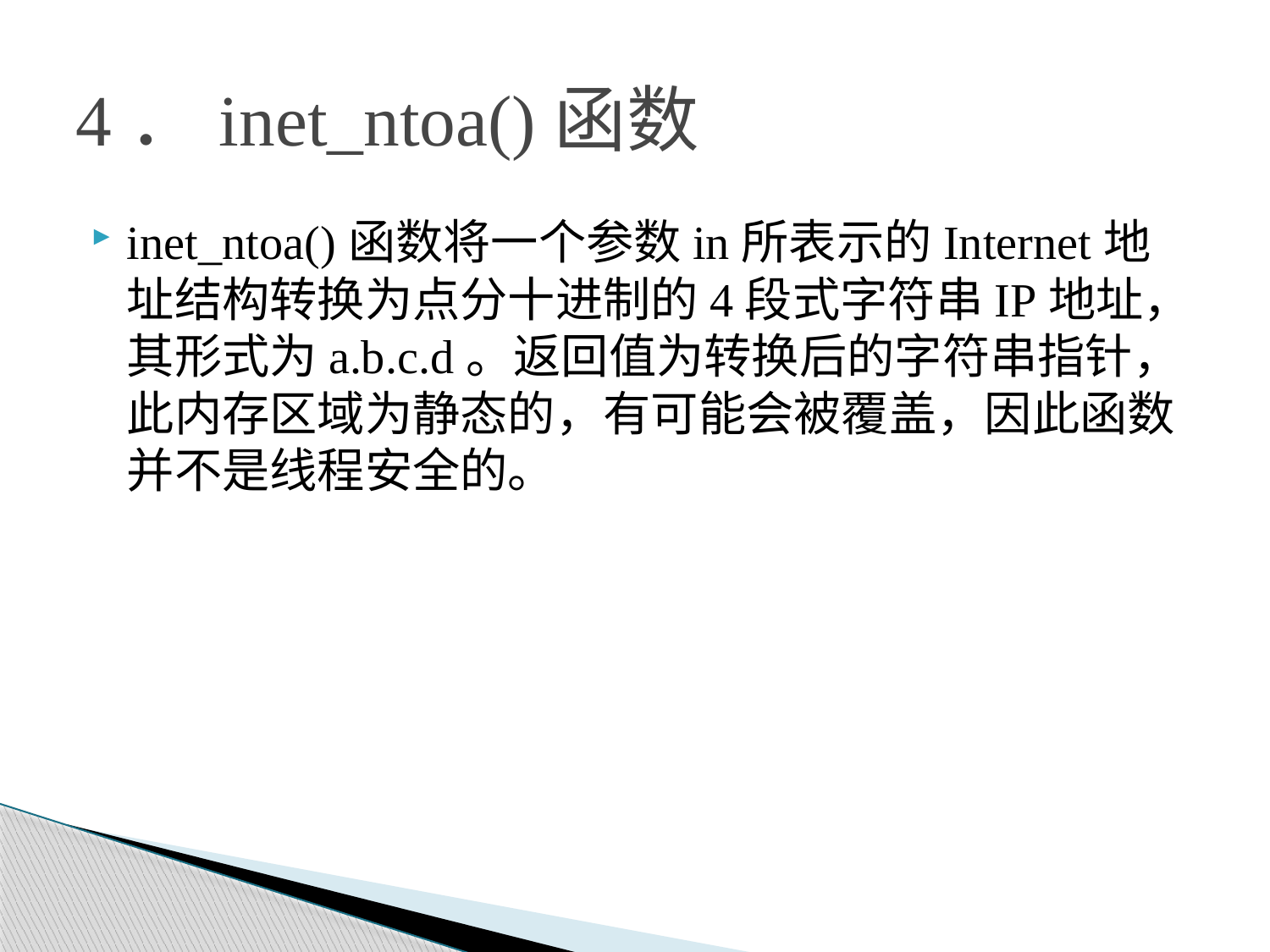

# 4．inet_ntoa()函数
inet_ntoa()函数将一个参数in所表示的Internet地址结构转换为点分十进制的4段式字符串IP地址，其形式为a.b.c.d。返回值为转换后的字符串指针，此内存区域为静态的，有可能会被覆盖，因此函数并不是线程安全的。